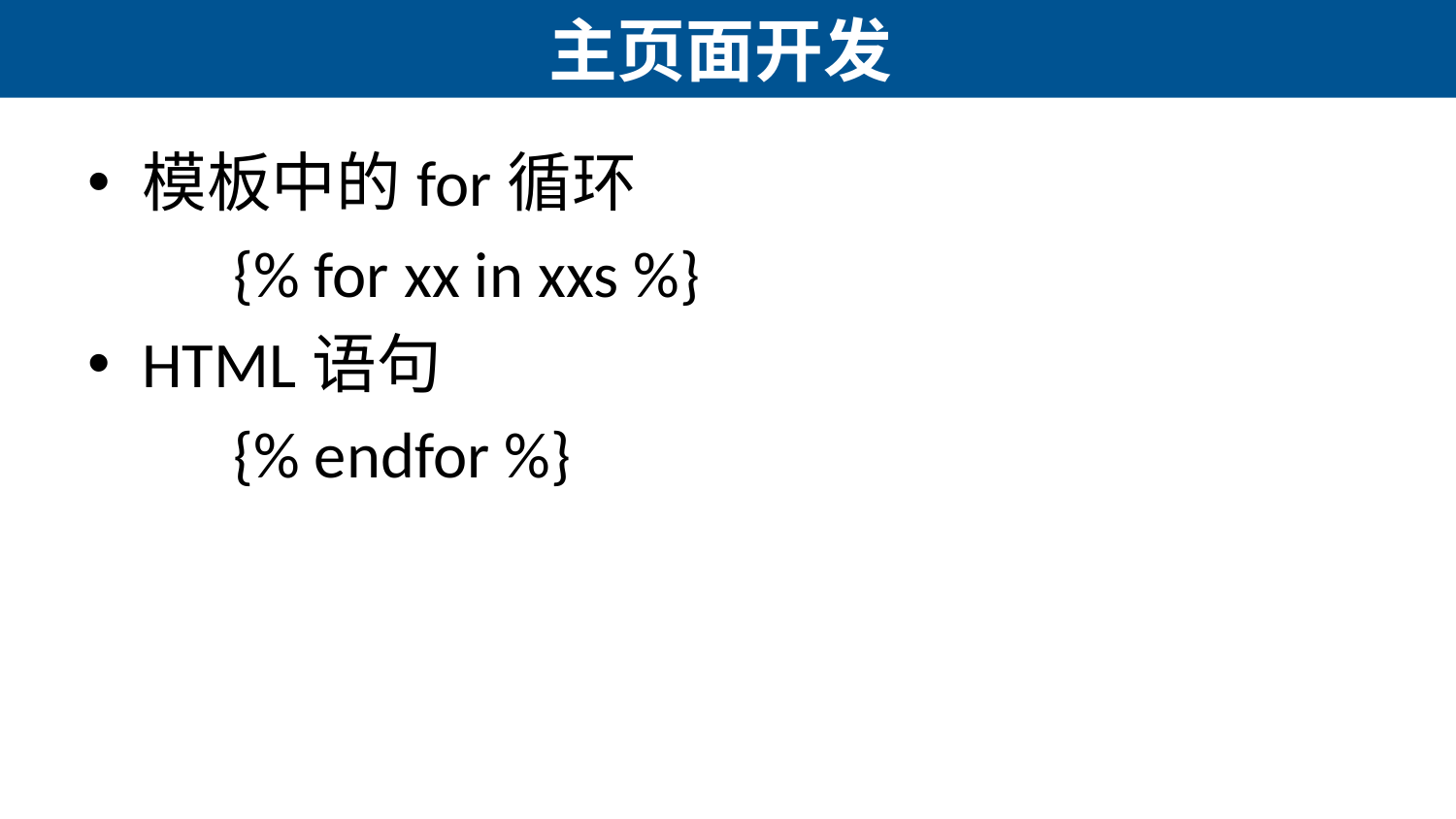

# 主页面开发
模板中的for循环
	{% for xx in xxs %}
HTML语句
	{% endfor %}